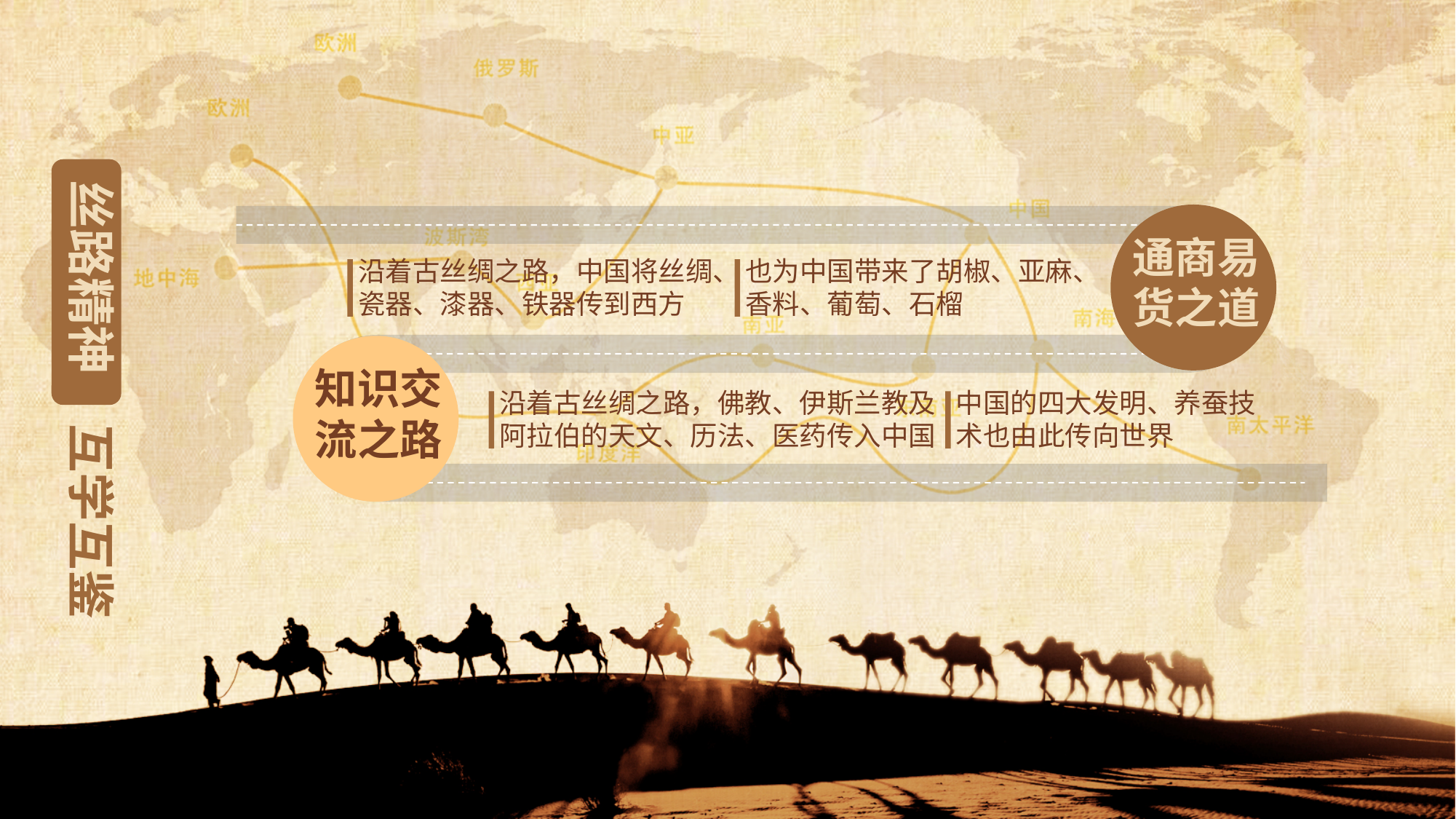

丝路精神

通商易货之道

沿着古丝绸之路，中国将丝绸、瓷器、漆器、铁器传到西方

也为中国带来了胡椒、亚麻、香料、葡萄、石榴

知识交流之路
沿着古丝绸之路，佛教、伊斯兰教及阿拉伯的天文、历法、医药传入中国

中国的四大发明、养蚕技术也由此传向世界

互学互鉴